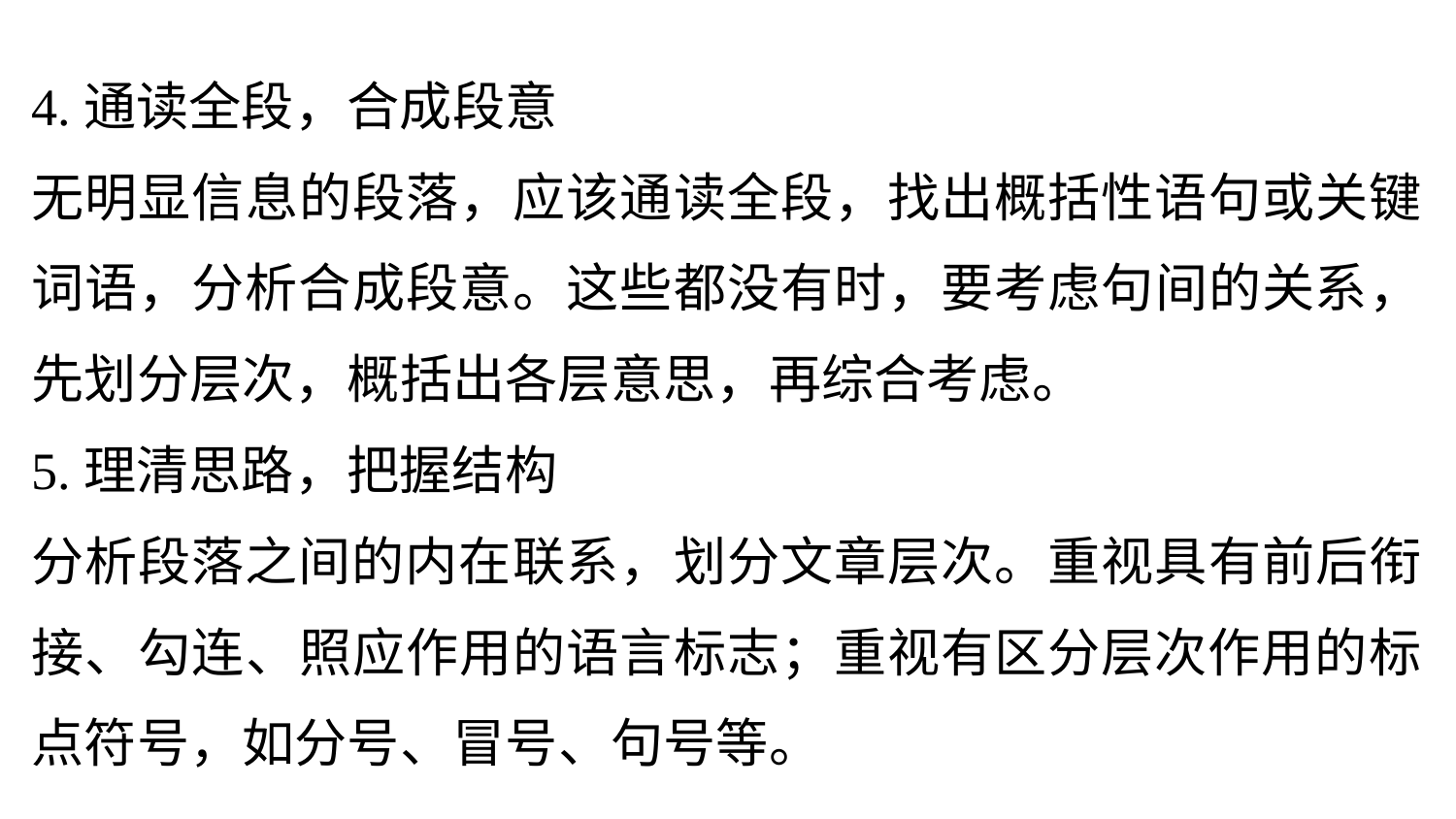

4.通读全段，合成段意
无明显信息的段落，应该通读全段，找出概括性语句或关键词语，分析合成段意。这些都没有时，要考虑句间的关系，先划分层次，概括出各层意思，再综合考虑。
5.理清思路，把握结构
分析段落之间的内在联系，划分文章层次。重视具有前后衔接、勾连、照应作用的语言标志；重视有区分层次作用的标点符号，如分号、冒号、句号等。